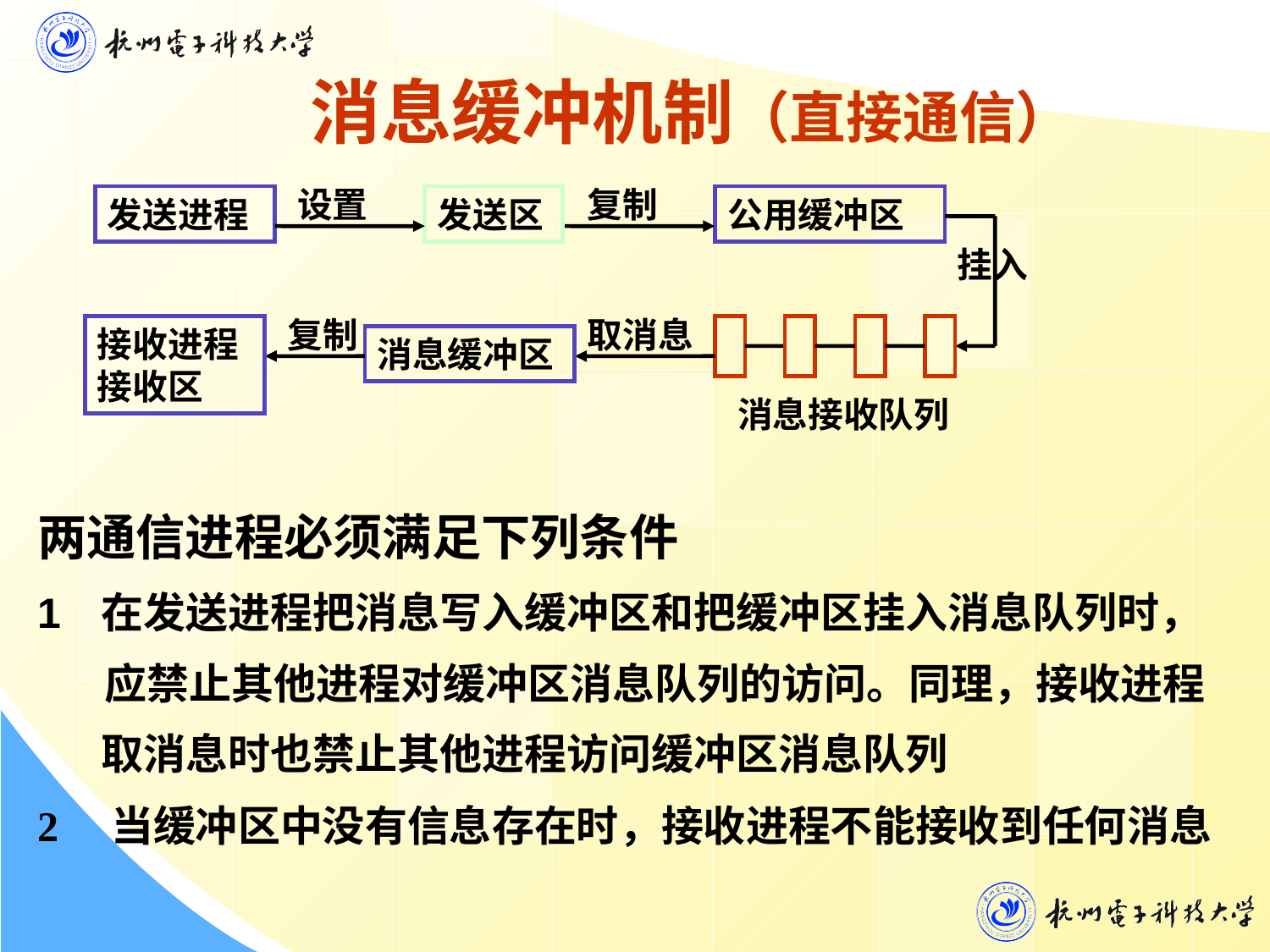

消息缓冲机制（直接通信）
设置
复制
发送进程
发送区
公用缓冲区

挂入
复制
取消息
接收进程
接收区

消息缓冲区

消息接收队列
两通信进程必须满足下列条件
在发送进程把消息写入缓冲区和把缓冲区挂入消息队列时，
      应禁止其他进程对缓冲区消息队列的访问。同理，接收进程取消息时也禁止其他进程访问缓冲区消息队列
2    当缓冲区中没有信息存在时，接收进程不能接收到任何消息